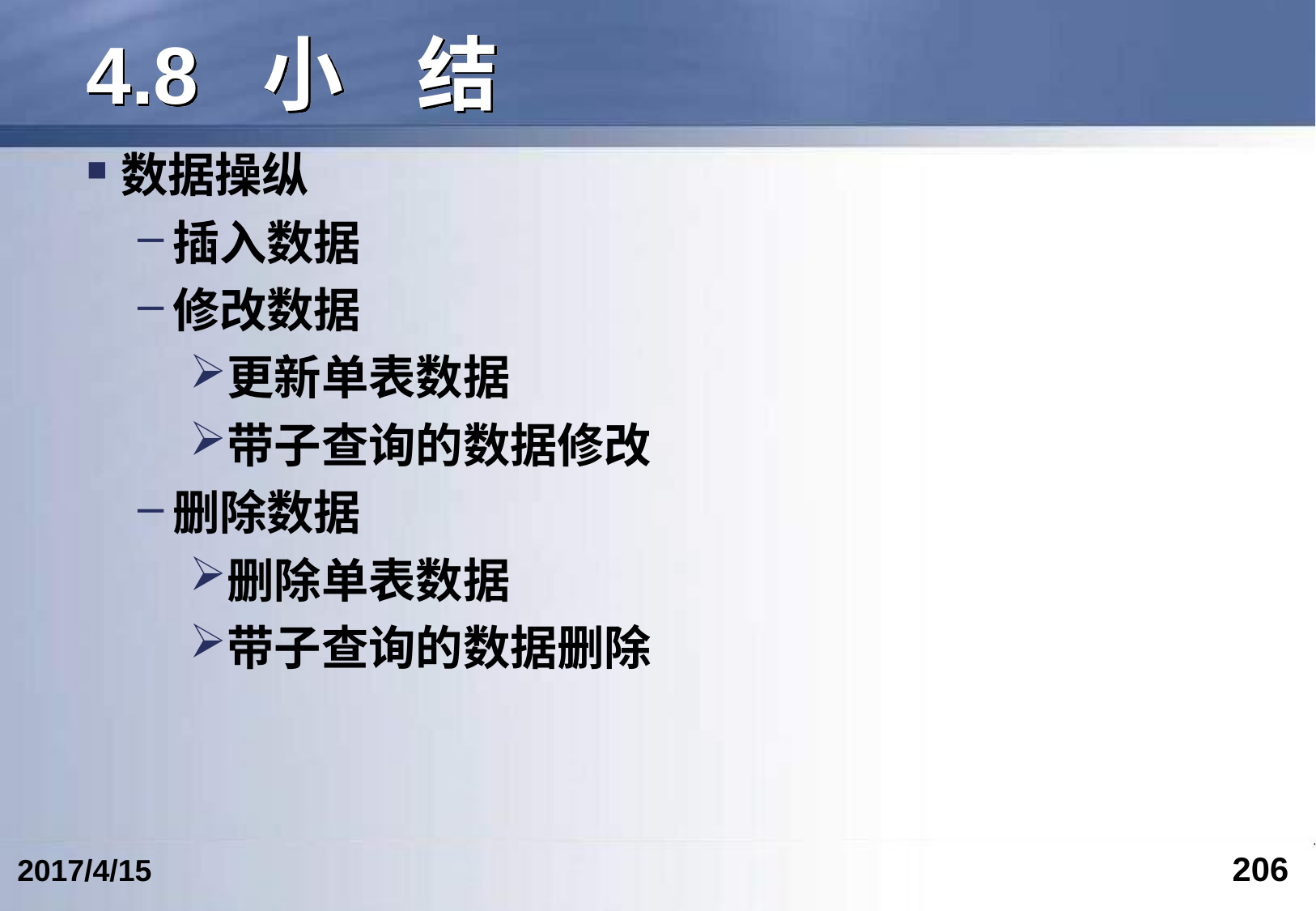

# 4.8  小    结
数据操纵
插入数据
修改数据
更新单表数据
带子查询的数据修改
删除数据
删除单表数据
带子查询的数据删除

206
2017/4/15